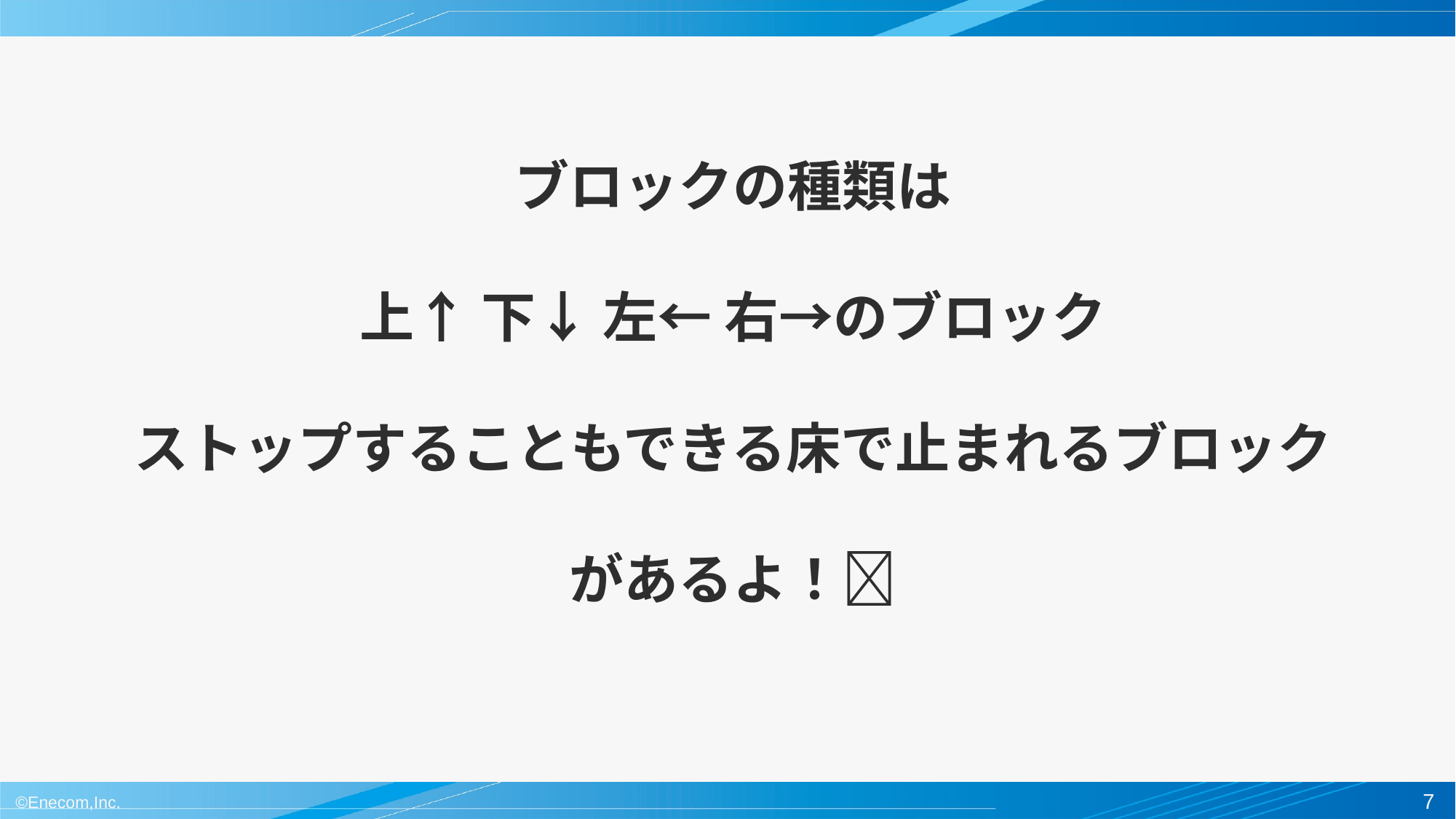

# ブロックの種類は 上↑ 下↓ 左← 右→のブロック ストップすることもできる床で止まれるブロック があるよ！🧱
7